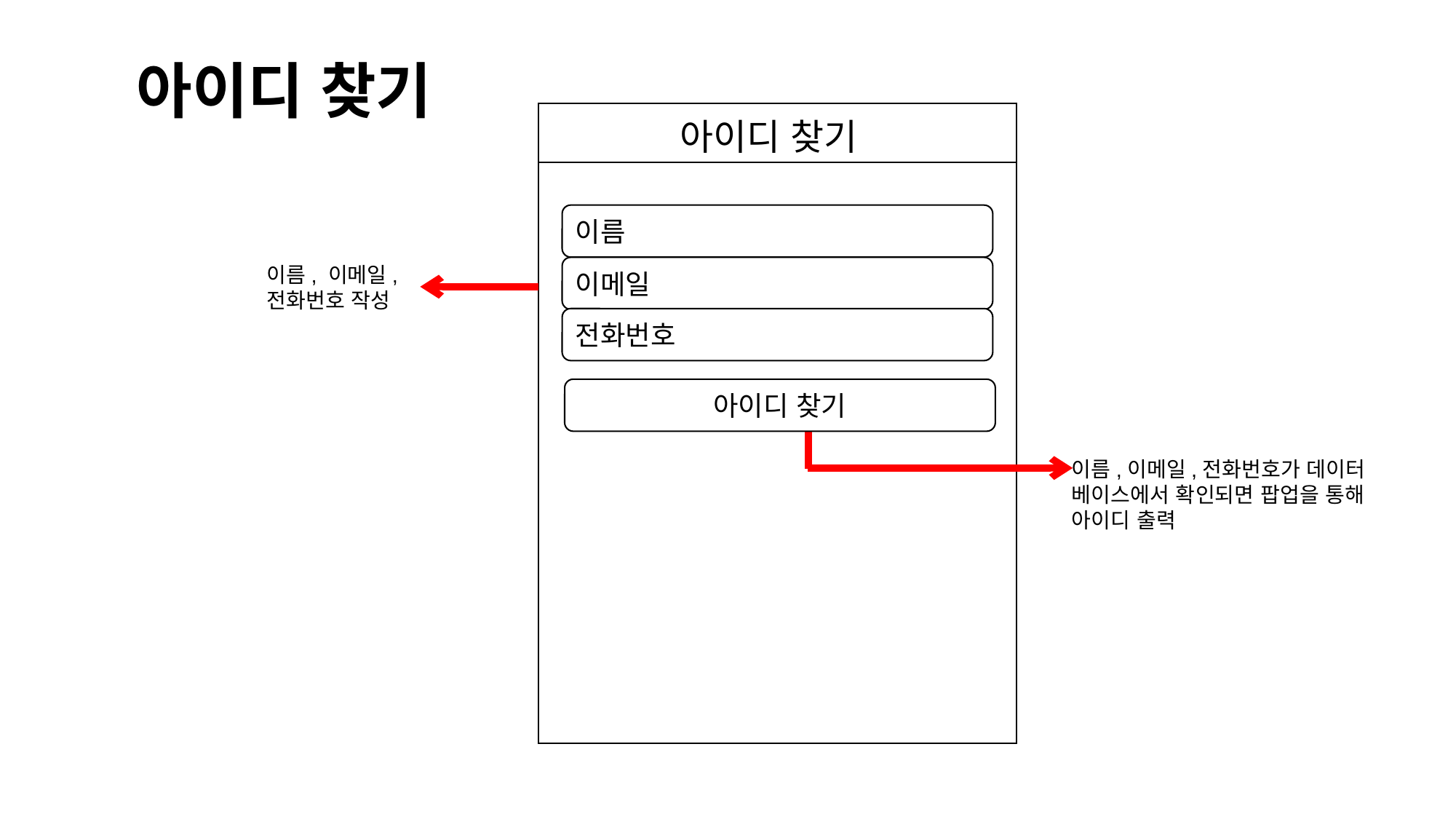

아이디 찾기

아이디 찾기
이름
이름, 이메일,
전화번호 작성
이메일
전화번호
아이디 찾기
이름,이메일,전화번호가 데이터
베이스에서 확인되면 팝업을 통해 아이디 출력